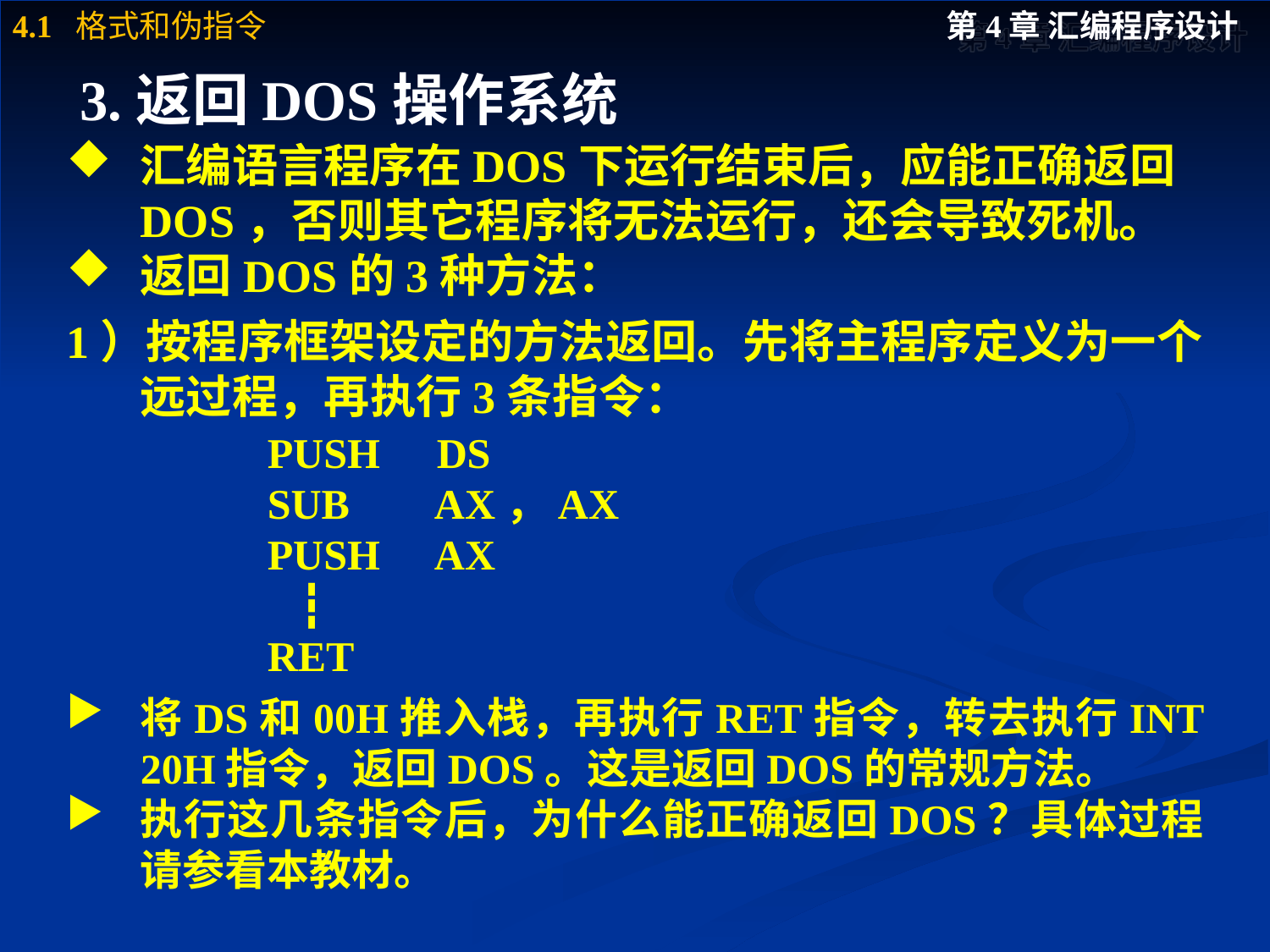

# 3.返回DOS操作系统
汇编语言程序在DOS下运行结束后，应能正确返回DOS，否则其它程序将无法运行，还会导致死机。
返回DOS的3种方法：
1）按程序框架设定的方法返回。先将主程序定义为一个远过程，再执行3条指令：
		PUSH	    DS
		SUB	    AX，AX
		PUSH	    AX
		   ┇
		RET
将DS和00H推入栈，再执行RET指令，转去执行INT 20H指令，返回DOS。这是返回DOS的常规方法。
执行这几条指令后，为什么能正确返回DOS？具体过程请参看本教材。